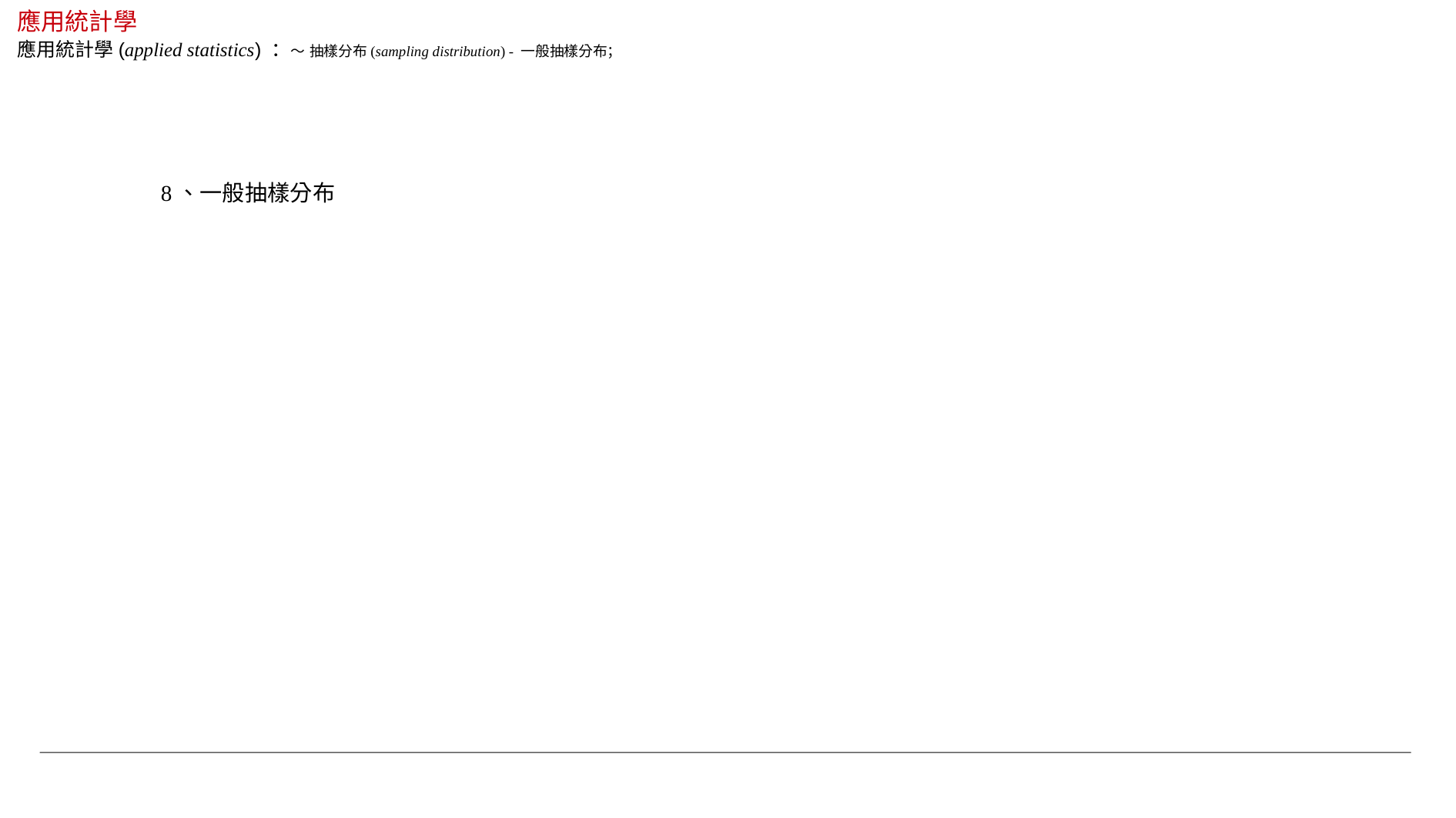

應用統計學
應用統計學(applied statistics) ：～ 抽樣分布(sampling distribution) - 一般抽樣分布；
8、一般抽樣分布